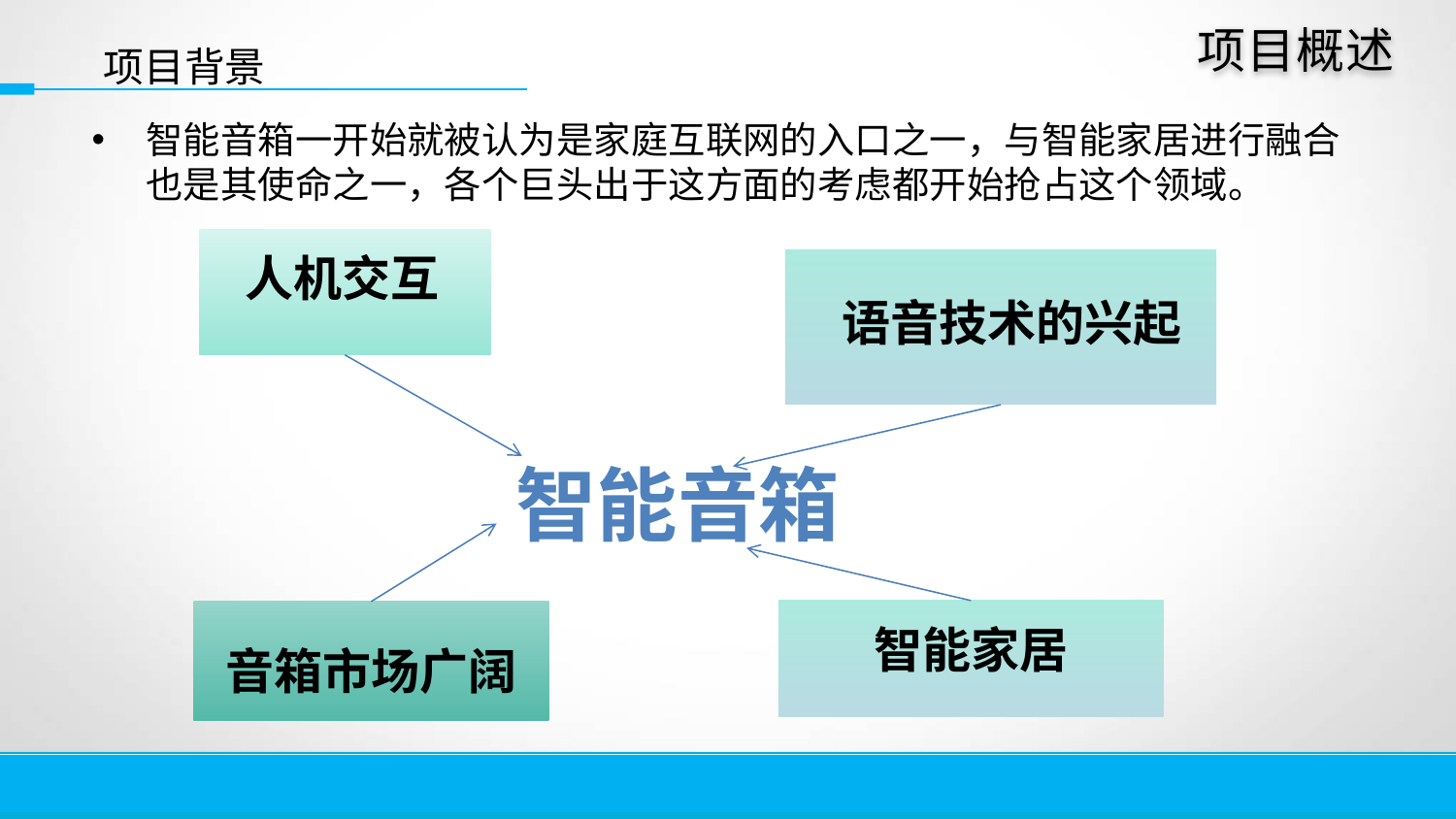

项目概述
项目背景

智能音箱一开始就被认为是家庭互联网的入口之一，与智能家居进行融合也是其使命之一，各个巨头出于这方面的考虑都开始抢占这个领域。

人机交互

语音技术的兴起
智能音箱

智能家居
音箱市场广阔